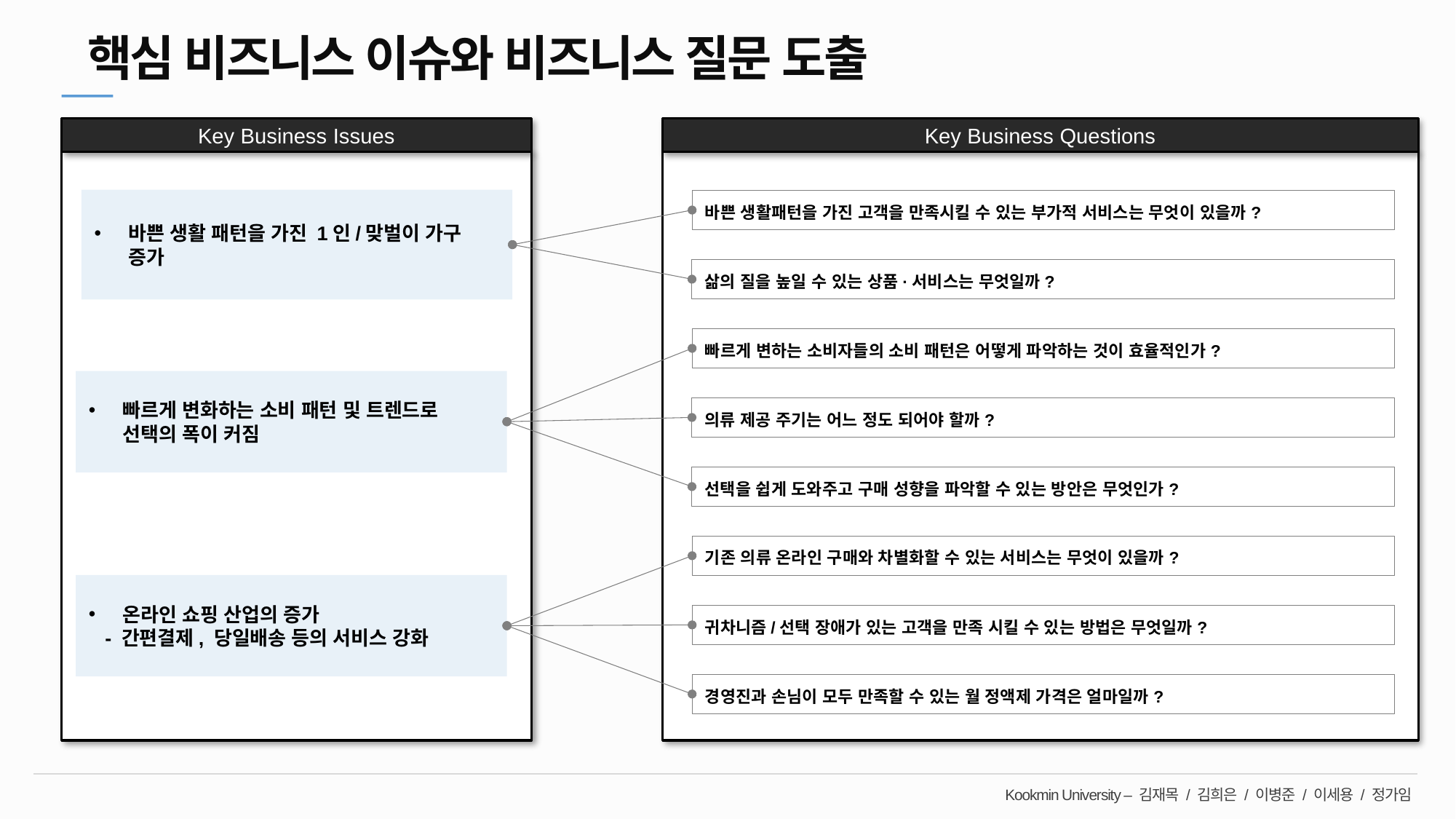

핵심 비즈니스 이슈와 비즈니스 질문 도출

Key Business Issues
Key Business Questions

바쁜 생활 패턴을 가진 1인/맞벌이 가구 증가
바쁜 생활패턴을 가진 고객을 만족시킬 수 있는 부가적 서비스는 무엇이 있을까?
삶의 질을 높일 수 있는 상품·서비스는 무엇일까?
빠르게 변하는 소비자들의 소비 패턴은 어떻게 파악하는 것이 효율적인가?
빠르게 변화하는 소비 패턴 및 트렌드로 선택의 폭이 커짐
의류 제공 주기는 어느 정도 되어야 할까?
선택을 쉽게 도와주고 구매 성향을 파악할 수 있는 방안은 무엇인가?
기존 의류 온라인 구매와 차별화할 수 있는 서비스는 무엇이 있을까?
온라인 쇼핑 산업의 증가
   - 간편결제, 당일배송 등의 서비스 강화
귀차니즘/선택 장애가 있는 고객을 만족 시킬 수 있는 방법은 무엇일까?
경영진과 손님이 모두 만족할 수 있는 월 정액제 가격은 얼마일까?